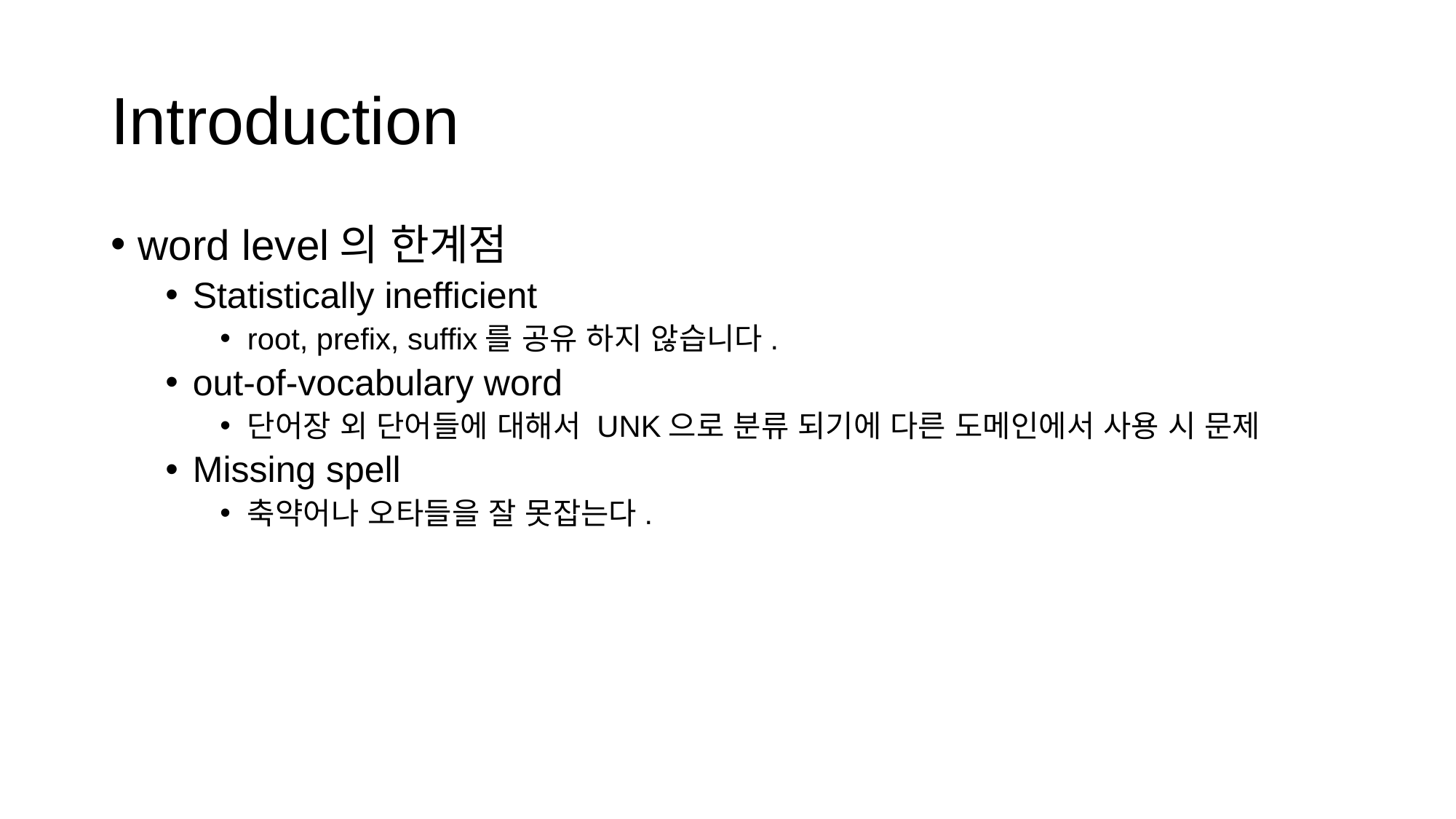

# Introduction
word level의 한계점
Statistically inefficient
root, prefix, suffix를 공유 하지 않습니다.
out-of-vocabulary word
단어장 외 단어들에 대해서 UNK으로 분류 되기에 다른 도메인에서 사용 시 문제
Missing spell
축약어나 오타들을 잘 못잡는다.